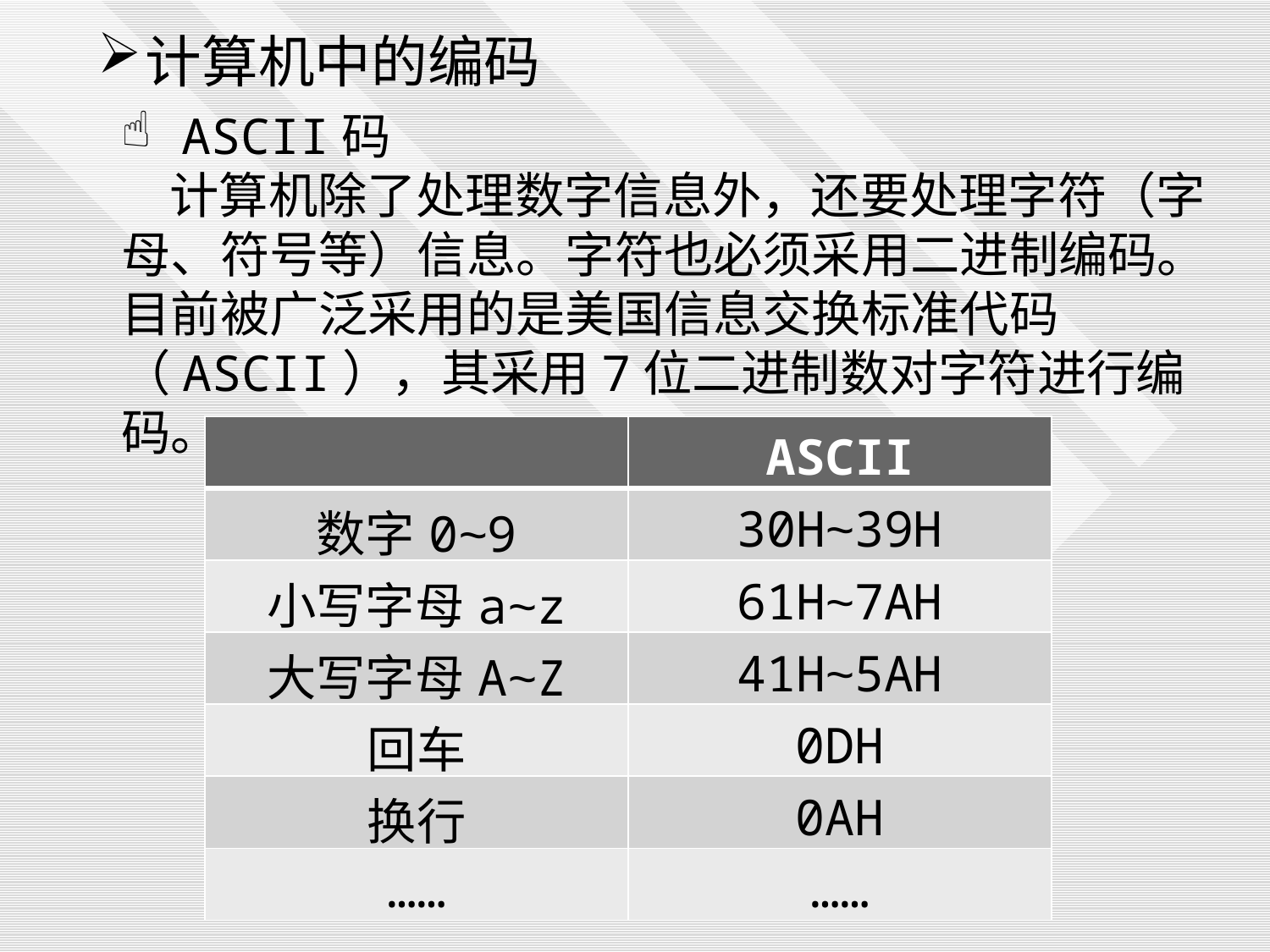

计算机中的编码
 ASCII码
    计算机除了处理数字信息外，还要处理字符（字母、符号等）信息。字符也必须采用二进制编码。目前被广泛采用的是美国信息交换标准代码（ASCII），其采用7位二进制数对字符进行编码。
|  | ASCII |
| --- | --- |
| 数字0~9 | 30H~39H |
| 小写字母a~z | 61H~7AH |
| 大写字母A~Z | 41H~5AH |
| 回车 | 0DH |
| 换行 | 0AH |
| …… | …… |